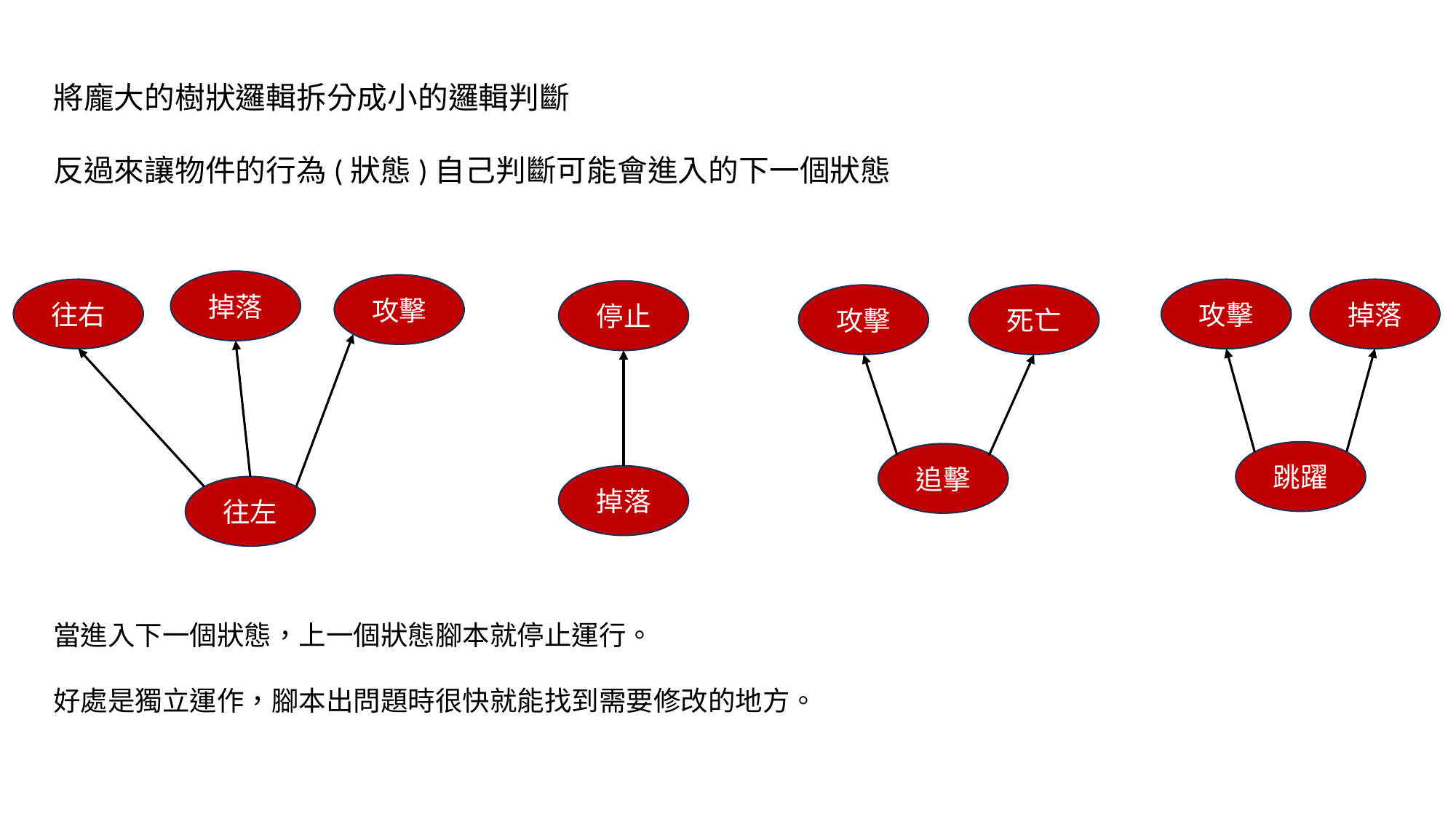

將龐大的樹狀邏輯拆分成小的邏輯判斷

反過來讓物件的行為(狀態)自己判斷可能會進入的下一個狀態
掉落
攻擊
往右
攻擊
掉落
停止
攻擊
死亡
跳躍
追擊
掉落
往左
當進入下一個狀態，上一個狀態腳本就停止運行。

好處是獨立運作，腳本出問題時很快就能找到需要修改的地方。